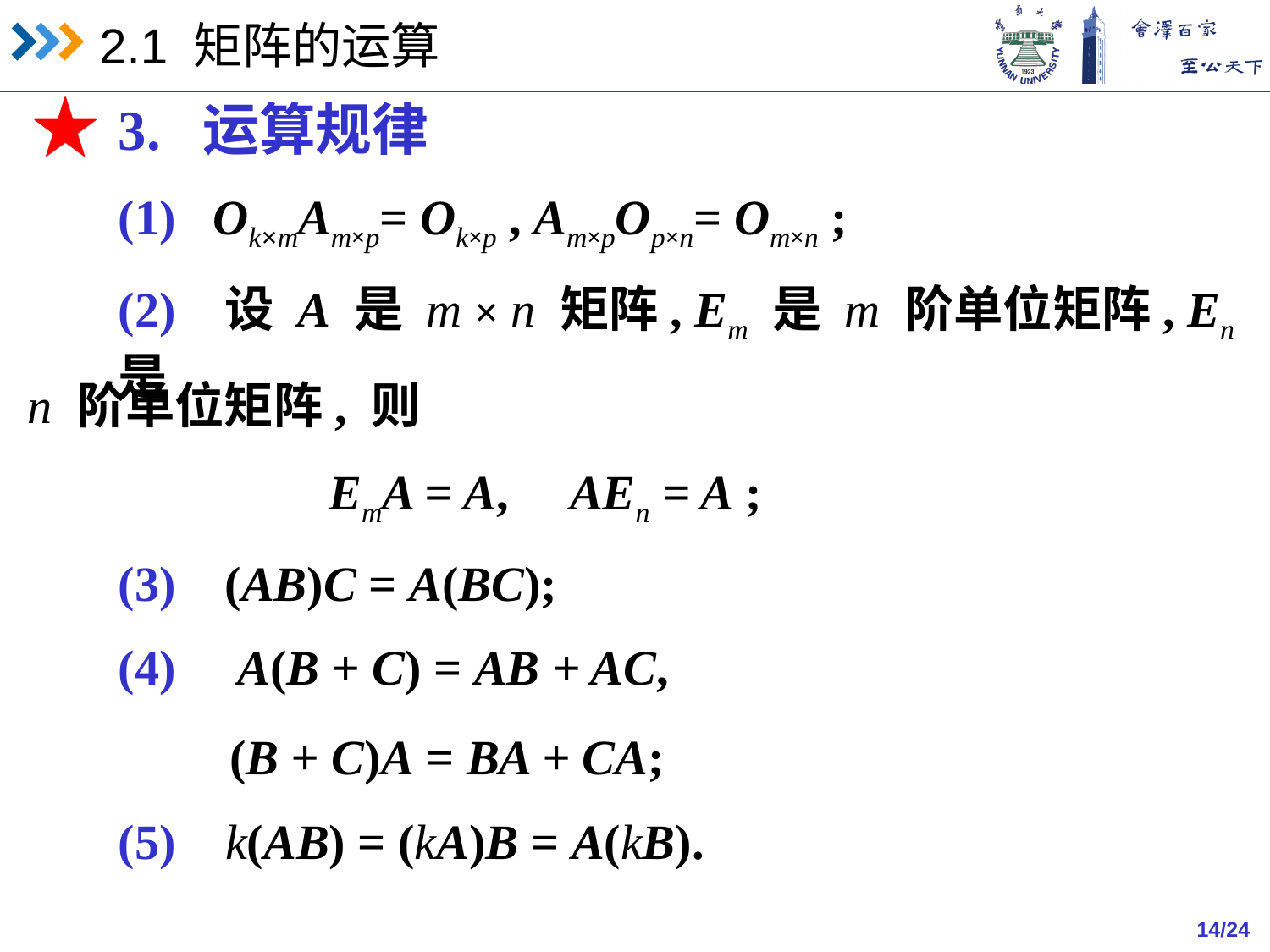

3.  运算规律
(1)   Ok×mAm×p= Ok×p , Am×pOp×n= Om×n ;
(2)   设 A 是 m × n 矩阵, Em 是 m 阶单位矩阵, En 是

n 阶单位矩阵, 则
 EmA = A,     AEn = A ;
(3)    (AB)C = A(BC);
(4)     A(B + C) = AB + AC,
 (B + C)A = BA + CA;
(5)    k(AB) = (kA)B = A(kB).